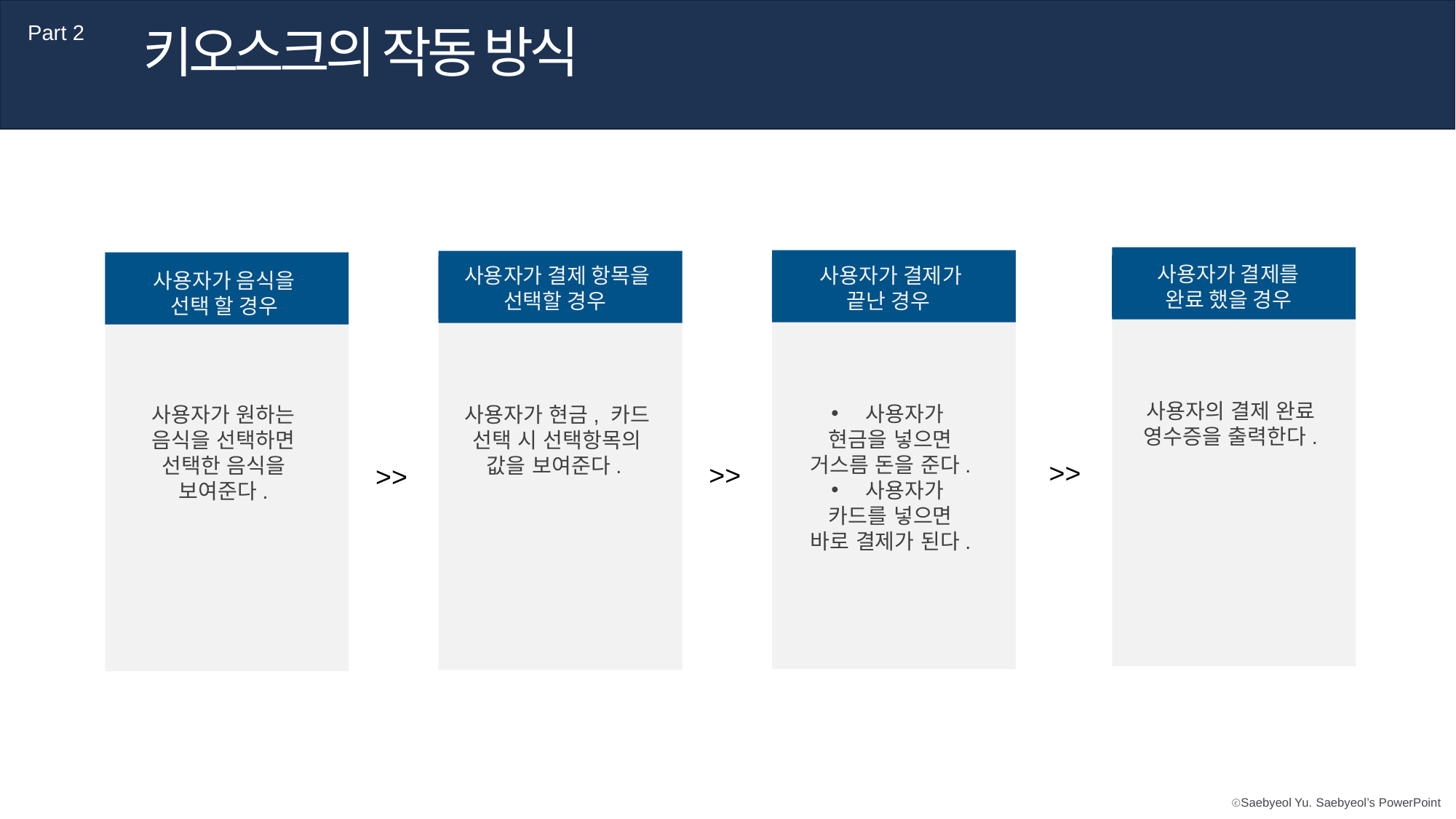

키오스크의 작동 방식

Part 2

사용자가 결제를
완료 했을 경우
사용자가 결제 항목을 선택할 경우
사용자가 결제가
끝난 경우
사용자가 음식을
선택 할 경우
사용자의 결제 완료
영수증을 출력한다.

사용자가
현금을 넣으면
거스름 돈을 준다.
사용자가
카드를 넣으면
바로 결제가 된다.

사용자가 현금, 카드
선택 시 선택항목의 값을 보여준다.

사용자가 원하는
음식을 선택하면
선택한 음식을
보여준다.

>>
>>
>>